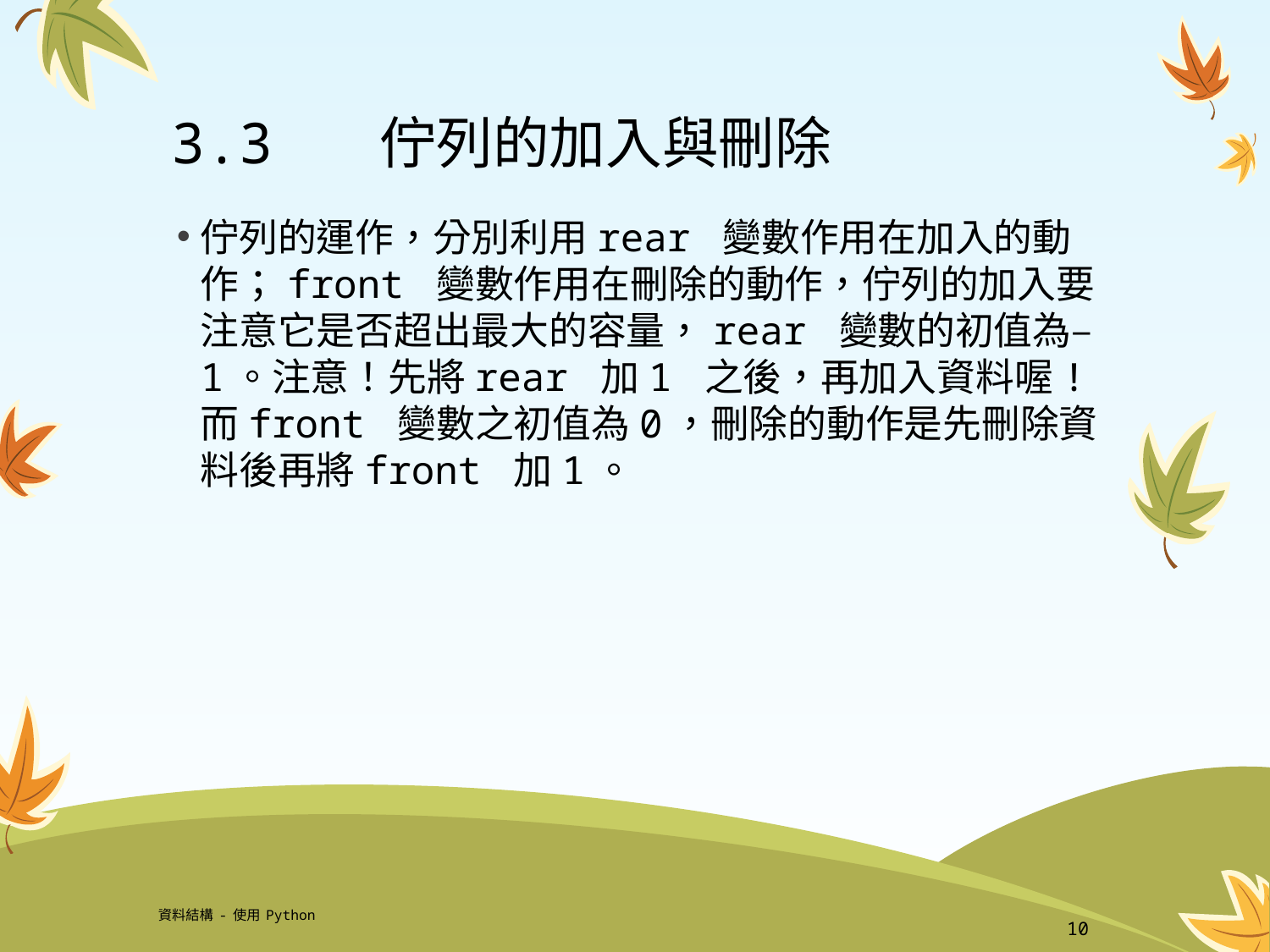

# 3.3	  佇列的加入與刪除
佇列的運作，分別利用rear 變數作用在加入的動作；front 變數作用在刪除的動作，佇列的加入要注意它是否超出最大的容量，rear 變數的初值為–1。注意！先將rear 加1 之後，再加入資料喔!而front 變數之初值為0，刪除的動作是先刪除資料後再將front 加1。

資料結構-使用Python
10